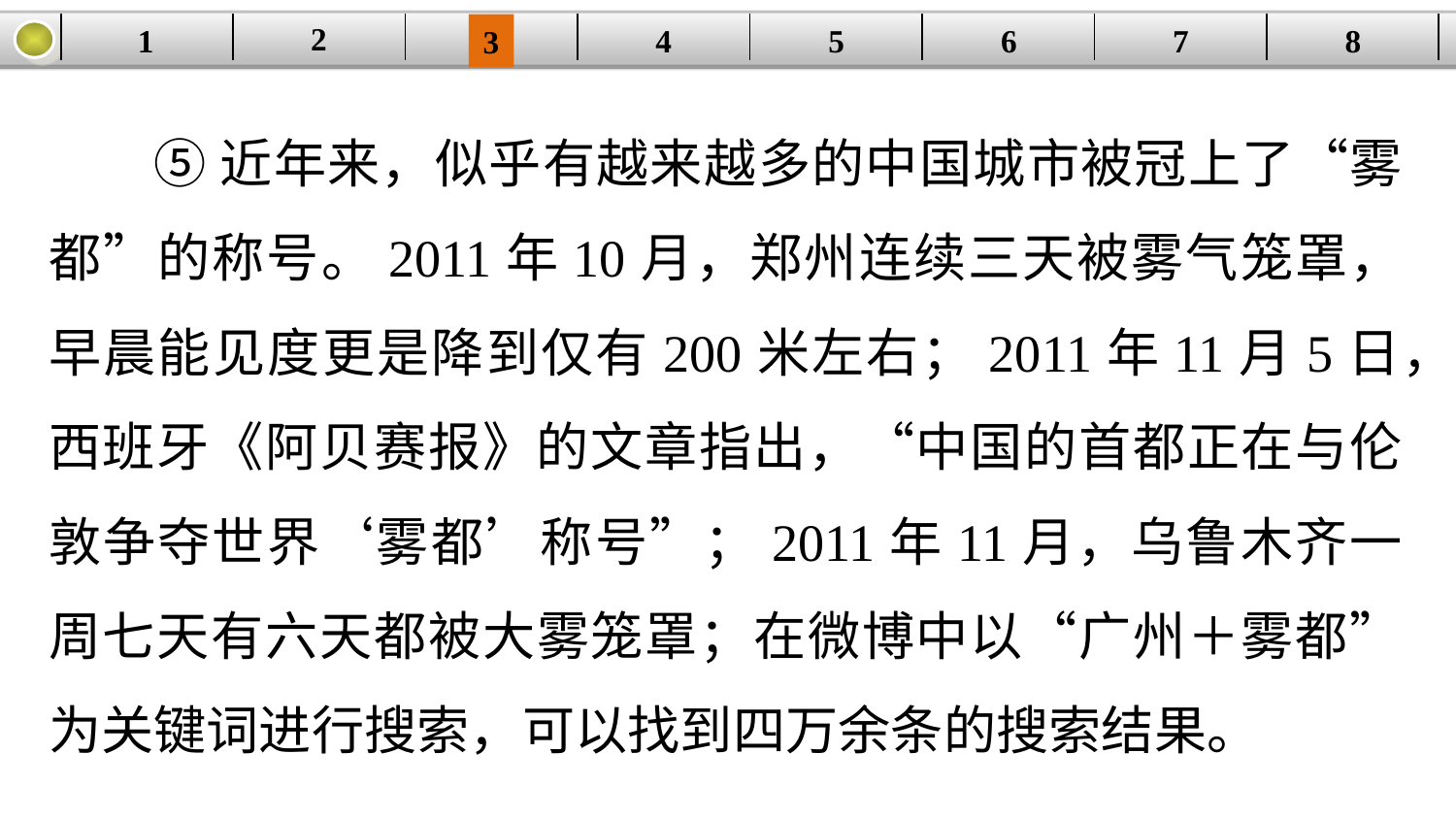

2
1
8
7
6
|  |  |  |  |  |  |  |  |
| --- | --- | --- | --- | --- | --- | --- | --- |
5
4
3

⑤近年来，似乎有越来越多的中国城市被冠上了“雾都”的称号。2011年10月，郑州连续三天被雾气笼罩，早晨能见度更是降到仅有200米左右；2011年11月5日，西班牙《阿贝赛报》的文章指出，“中国的首都正在与伦敦争夺世界‘雾都’称号”；2011年11月，乌鲁木齐一周七天有六天都被大雾笼罩；在微博中以“广州＋雾都”为关键词进行搜索，可以找到四万余条的搜索结果。